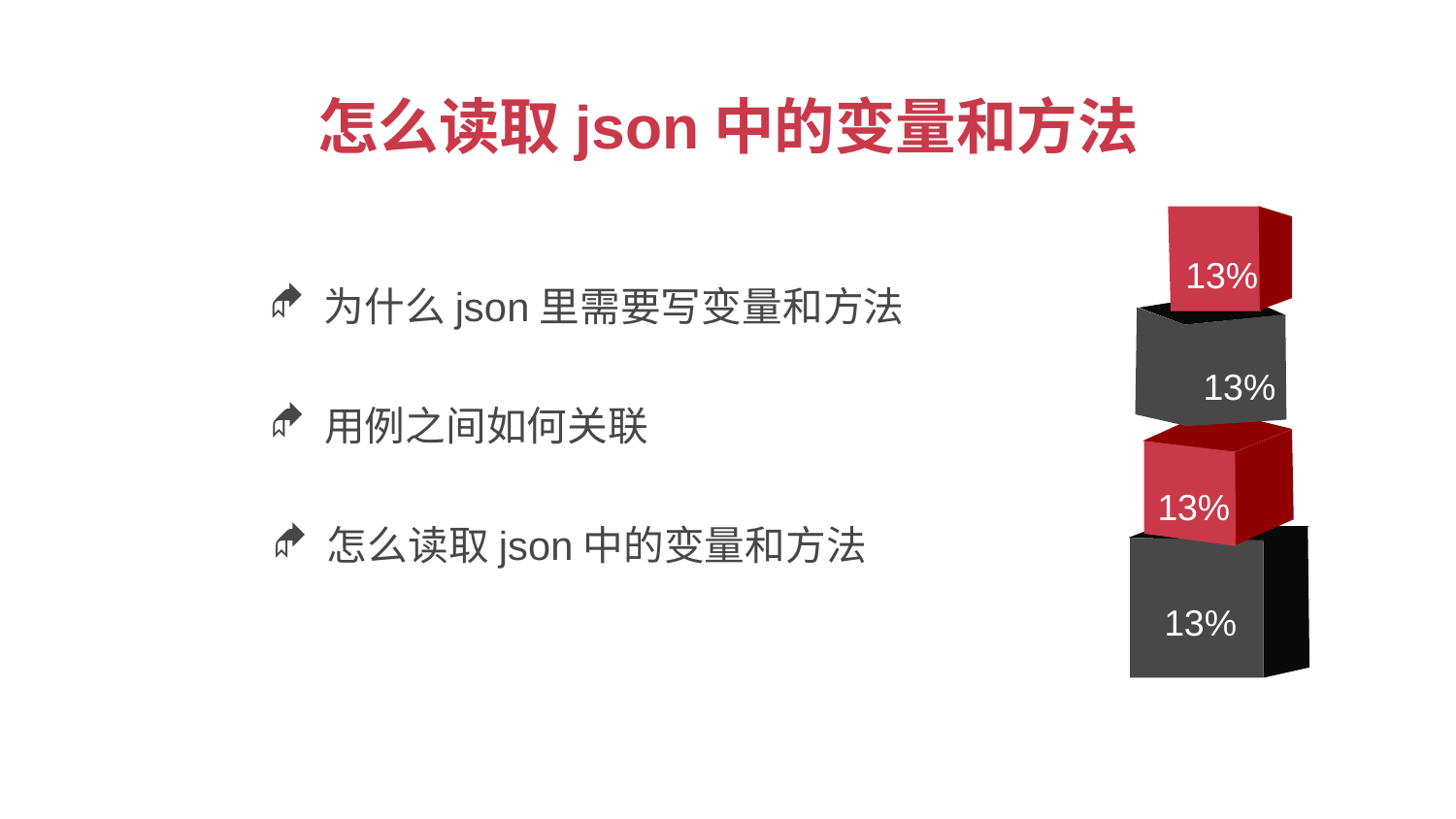

怎么读取json中的变量和方法

13%

13%

13%

13%
为什么json里需要写变量和方法
用例之间如何关联
怎么读取json中的变量和方法